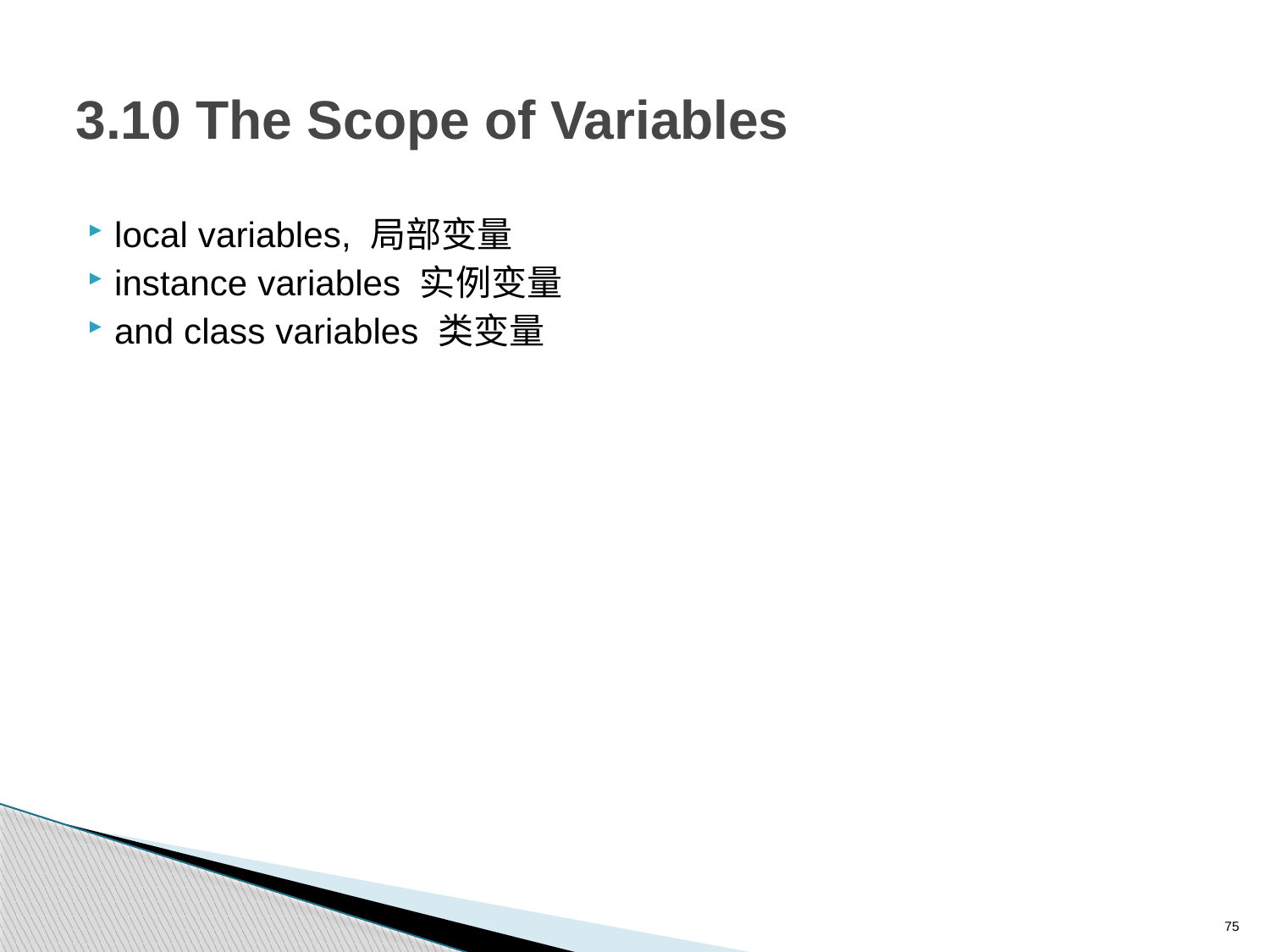

# 3.10 The Scope of Variables
local variables, 局部变量
instance variables 实例变量
and class variables 类变量
75